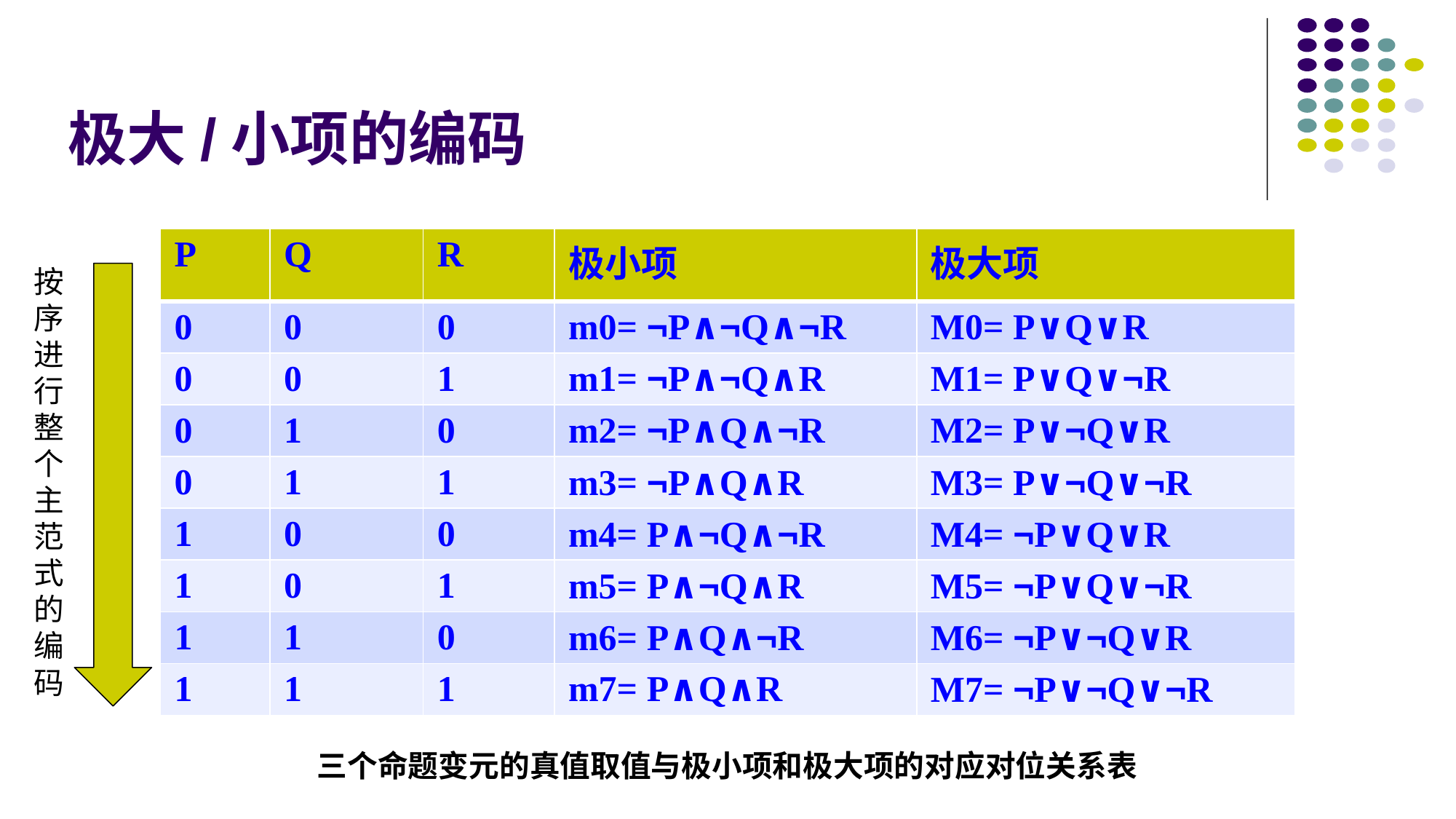

# 极大/小项的编码
| P | Q | R | 极小项 | 极大项 |
| --- | --- | --- | --- | --- |
| 0 | 0 | 0 | m0= ¬P∧¬Q∧¬R | M0= P∨Q∨R |
| 0 | 0 | 1 | m1= ¬P∧¬Q∧R | M1= P∨Q∨¬R |
| 0 | 1 | 0 | m2= ¬P∧Q∧¬R | M2= P∨¬Q∨R |
| 0 | 1 | 1 | m3= ¬P∧Q∧R | M3= P∨¬Q∨¬R |
| 1 | 0 | 0 | m4= P∧¬Q∧¬R | M4= ¬P∨Q∨R |
| 1 | 0 | 1 | m5= P∧¬Q∧R | M5= ¬P∨Q∨¬R |
| 1 | 1 | 0 | m6= P∧Q∧¬R | M6= ¬P∨¬Q∨R |
| 1 | 1 | 1 | m7= P∧Q∧R | M7= ¬P∨¬Q∨¬R |
按序进行整个主范式的编码

 三个命题变元的真值取值与极小项和极大项的对应对位关系表